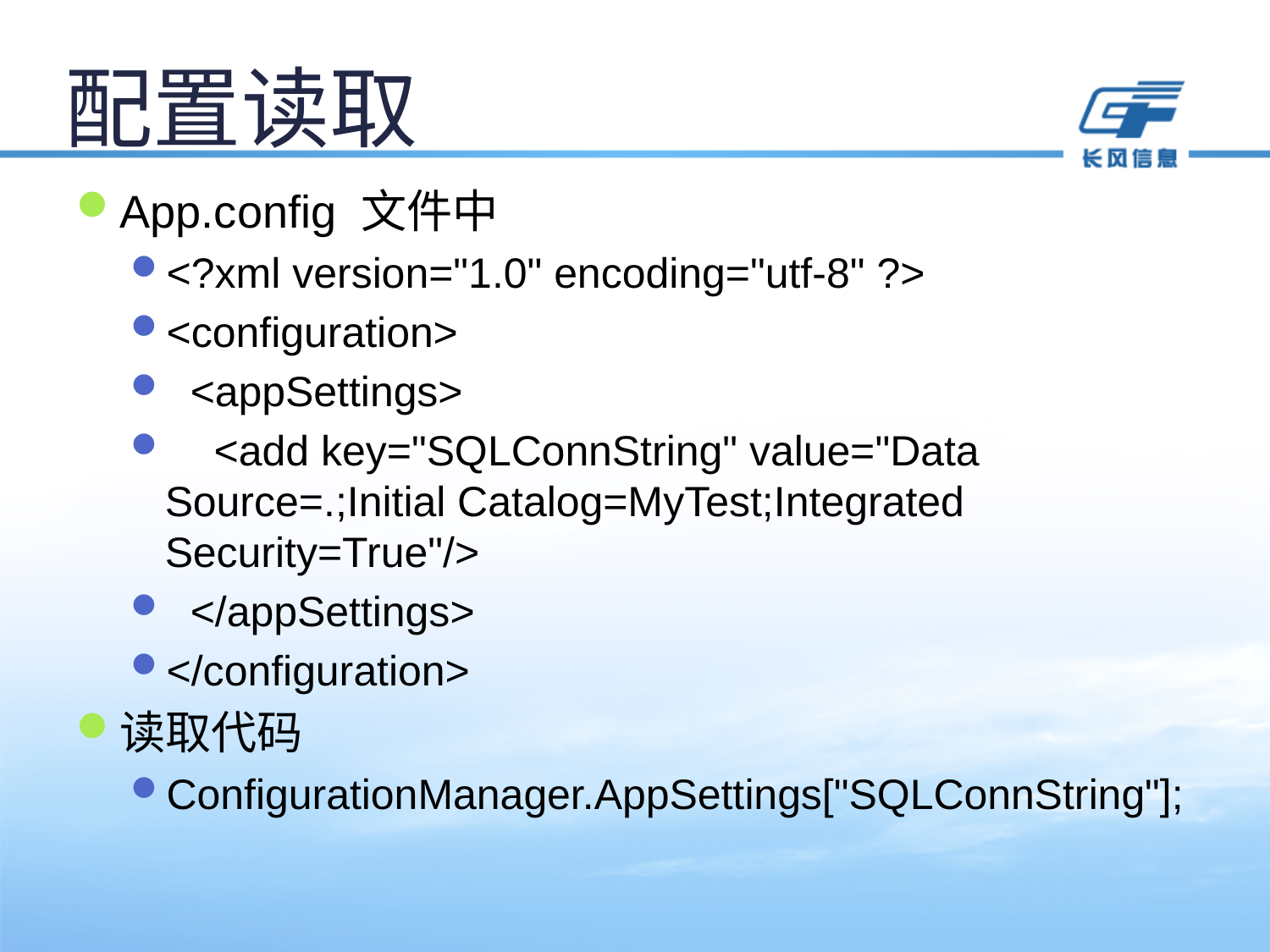

# 配置读取
App.config 文件中
<?xml version="1.0" encoding="utf-8" ?>
<configuration>
  <appSettings>
    <add key="SQLConnString" value="Data Source=.;Initial Catalog=MyTest;Integrated Security=True"/>
  </appSettings>
</configuration>
读取代码
ConfigurationManager.AppSettings["SQLConnString"];